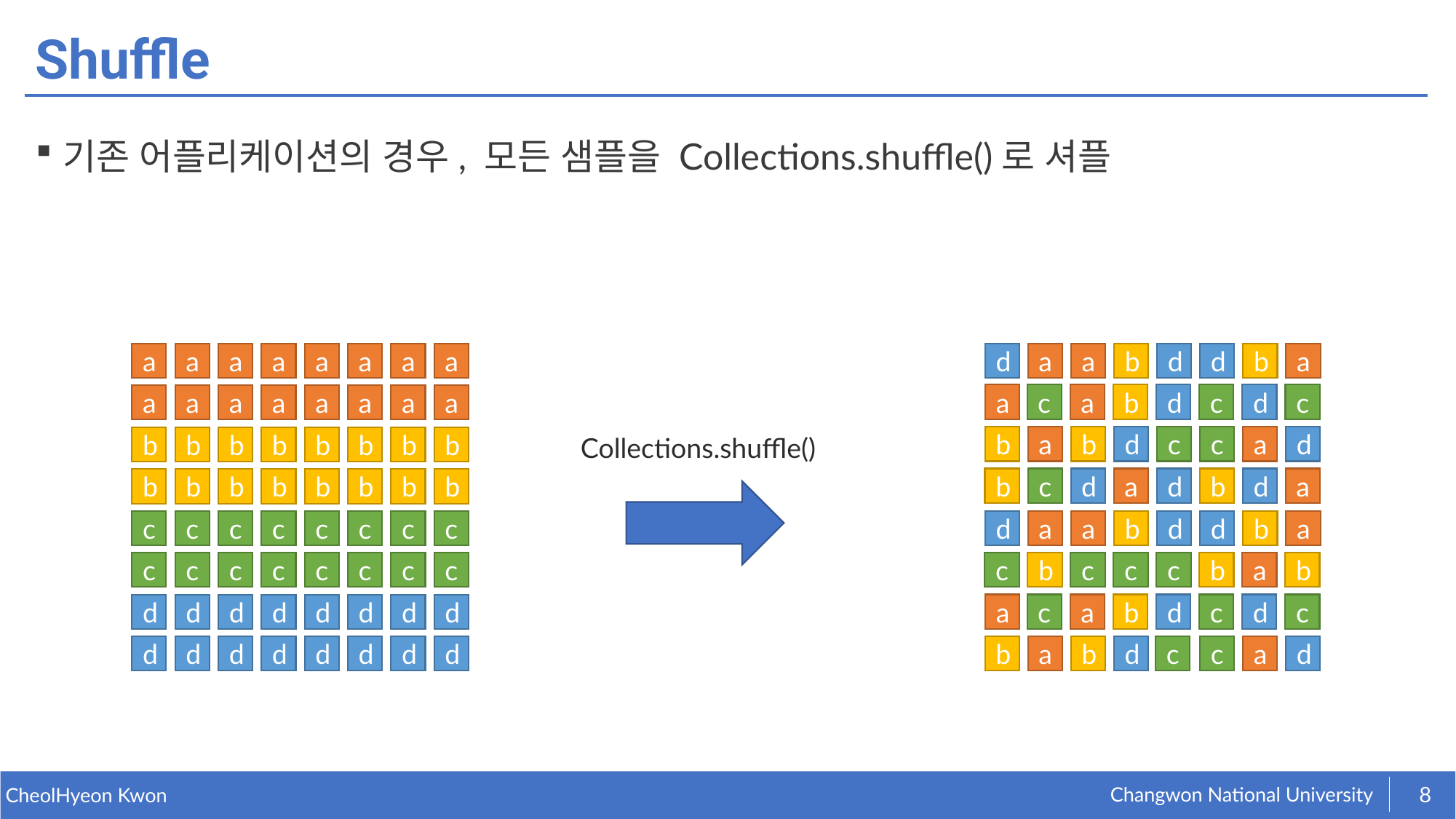

# Shuffle
기존 어플리케이션의 경우, 모든 샘플을 Collections.shuffle()로 셔플
a
a
a
a
a
a
a
a
d
a
a
b
d
d
b
a
a
c
a
b
d
c
d
c
a
a
a
a
a
a
a
a
Collections.shuffle()
b
a
b
d
c
c
a
d
b
b
b
b
b
b
b
b
b
c
d
a
d
b
d
a
b
b
b
b
b
b
b
b

c
c
c
c
c
c
c
c
d
a
a
b
d
d
b
a
c
c
c
c
c
c
c
c
c
b
c
c
c
b
a
b
a
c
a
b
d
c
d
c
d
d
d
d
d
d
d
d
d
d
d
d
d
d
d
d
b
a
b
d
c
c
a
d
8